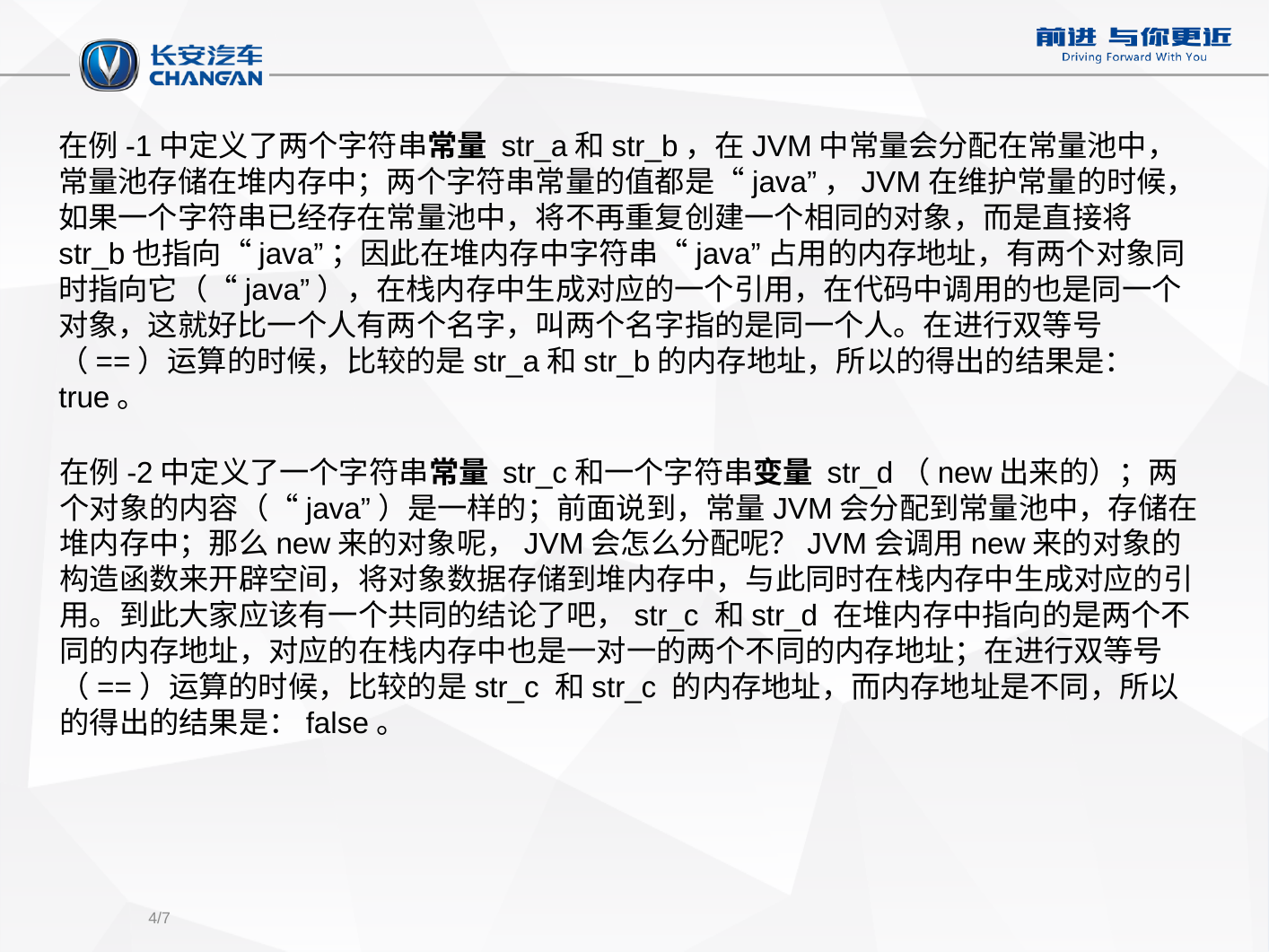

在例-1中定义了两个字符串常量 str_a和str_b，在JVM中常量会分配在常量池中，常量池存储在堆内存中；两个字符串常量的值都是“java”，JVM在维护常量的时候，如果一个字符串已经存在常量池中，将不再重复创建一个相同的对象，而是直接将str_b也指向“java”；因此在堆内存中字符串“java”占用的内存地址，有两个对象同时指向它（“java”），在栈内存中生成对应的一个引用，在代码中调用的也是同一个对象，这就好比一个人有两个名字，叫两个名字指的是同一个人。在进行双等号（==）运算的时候，比较的是str_a和str_b的内存地址，所以的得出的结果是：true。
在例-2中定义了一个字符串常量 str_c和一个字符串变量 str_d（new出来的）；两个对象的内容（“java”）是一样的；前面说到，常量JVM会分配到常量池中，存储在堆内存中；那么new来的对象呢，JVM会怎么分配呢？JVM会调用new来的对象的构造函数来开辟空间，将对象数据存储到堆内存中，与此同时在栈内存中生成对应的引用。到此大家应该有一个共同的结论了吧，str_c 和str_d 在堆内存中指向的是两个不同的内存地址，对应的在栈内存中也是一对一的两个不同的内存地址；在进行双等号（==）运算的时候，比较的是str_c 和str_c 的内存地址，而内存地址是不同，所以的得出的结果是：false。
4/7